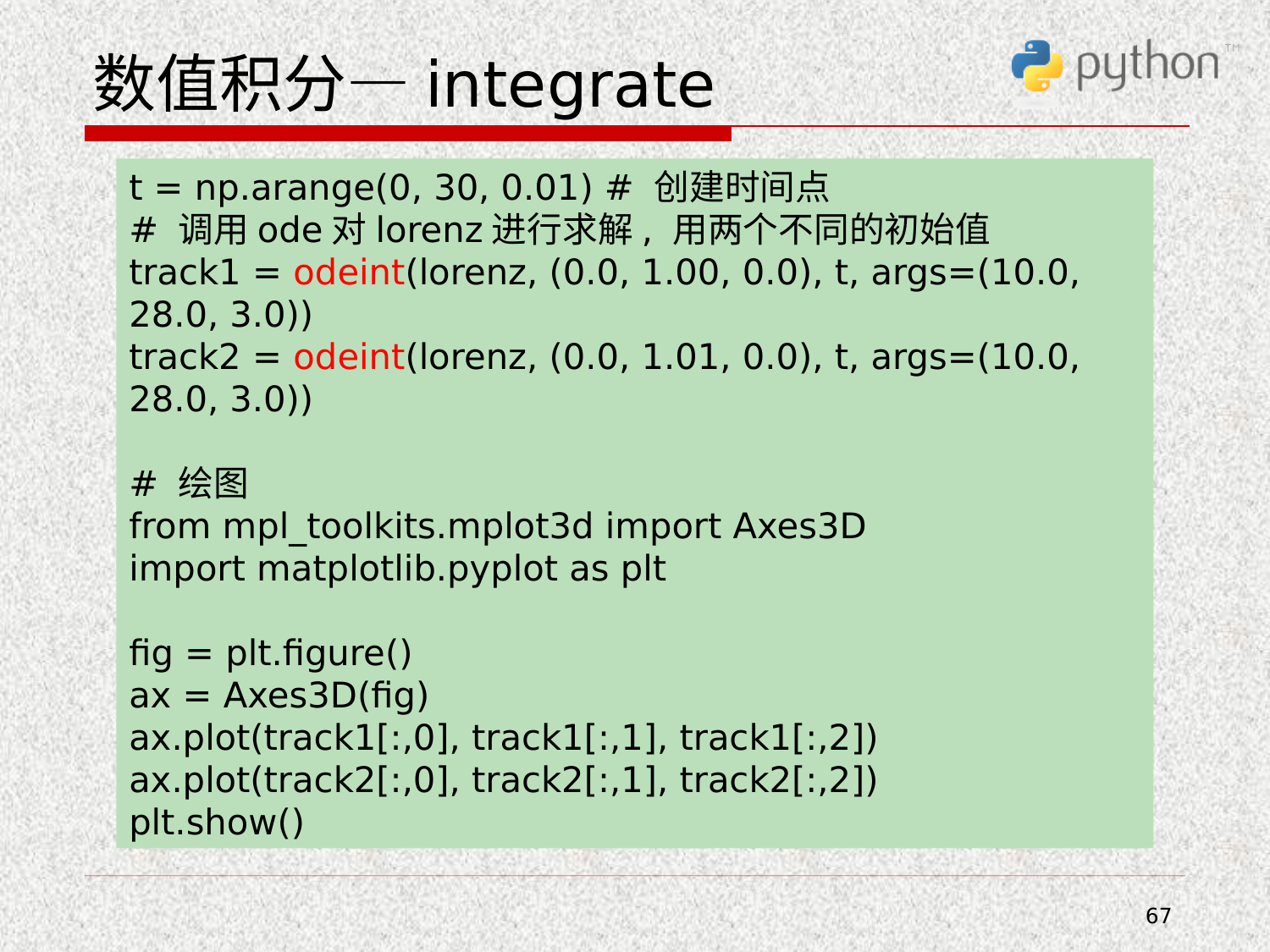

# 数值积分—integrate
t = np.arange(0, 30, 0.01) # 创建时间点
# 调用ode对lorenz进行求解, 用两个不同的初始值
track1 = odeint(lorenz, (0.0, 1.00, 0.0), t, args=(10.0, 28.0, 3.0))
track2 = odeint(lorenz, (0.0, 1.01, 0.0), t, args=(10.0, 28.0, 3.0))
# 绘图
from mpl_toolkits.mplot3d import Axes3D
import matplotlib.pyplot as plt
fig = plt.figure()
ax = Axes3D(fig)
ax.plot(track1[:,0], track1[:,1], track1[:,2])
ax.plot(track2[:,0], track2[:,1], track2[:,2])
plt.show()
67